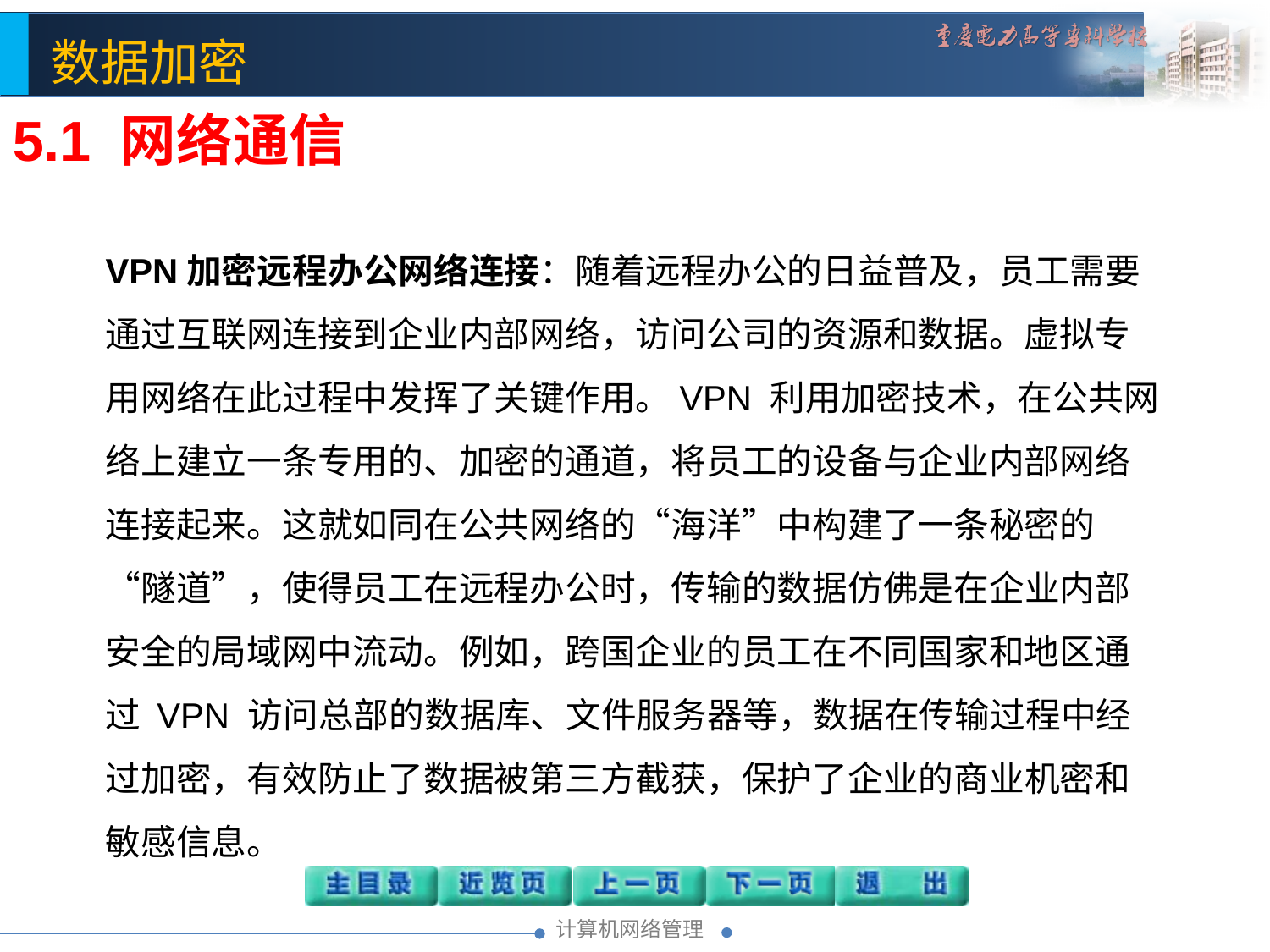

5.1 网络通信
VPN加密远程办公网络连接：随着远程办公的日益普及，员工需要通过互联网连接到企业内部网络，访问公司的资源和数据。虚拟专用网络在此过程中发挥了关键作用。VPN 利用加密技术，在公共网络上建立一条专用的、加密的通道，将员工的设备与企业内部网络连接起来。这就如同在公共网络的“海洋”中构建了一条秘密的“隧道”，使得员工在远程办公时，传输的数据仿佛是在企业内部安全的局域网中流动。例如，跨国企业的员工在不同国家和地区通过 VPN 访问总部的数据库、文件服务器等，数据在传输过程中经过加密，有效防止了数据被第三方截获，保护了企业的商业机密和敏感信息。